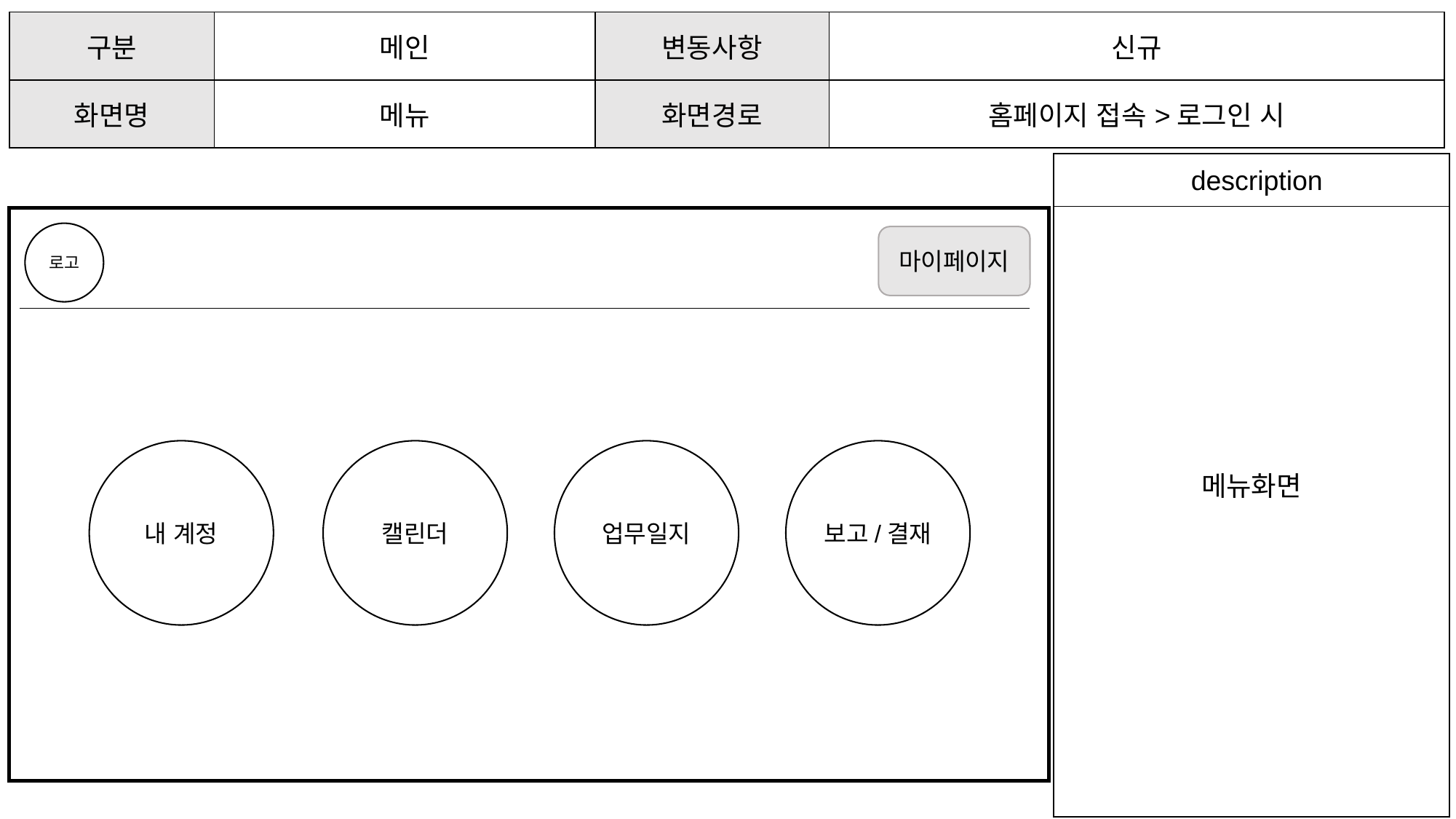

| 구분 | 메인 | 변동사항 | 신규 |
| --- | --- | --- | --- |
| 화면명 | 메뉴 | 화면경로 | 홈페이지 접속>로그인 시 |
메뉴화면
description

로고
마이페이지
내 계정
캘린더
업무일지
보고/결재